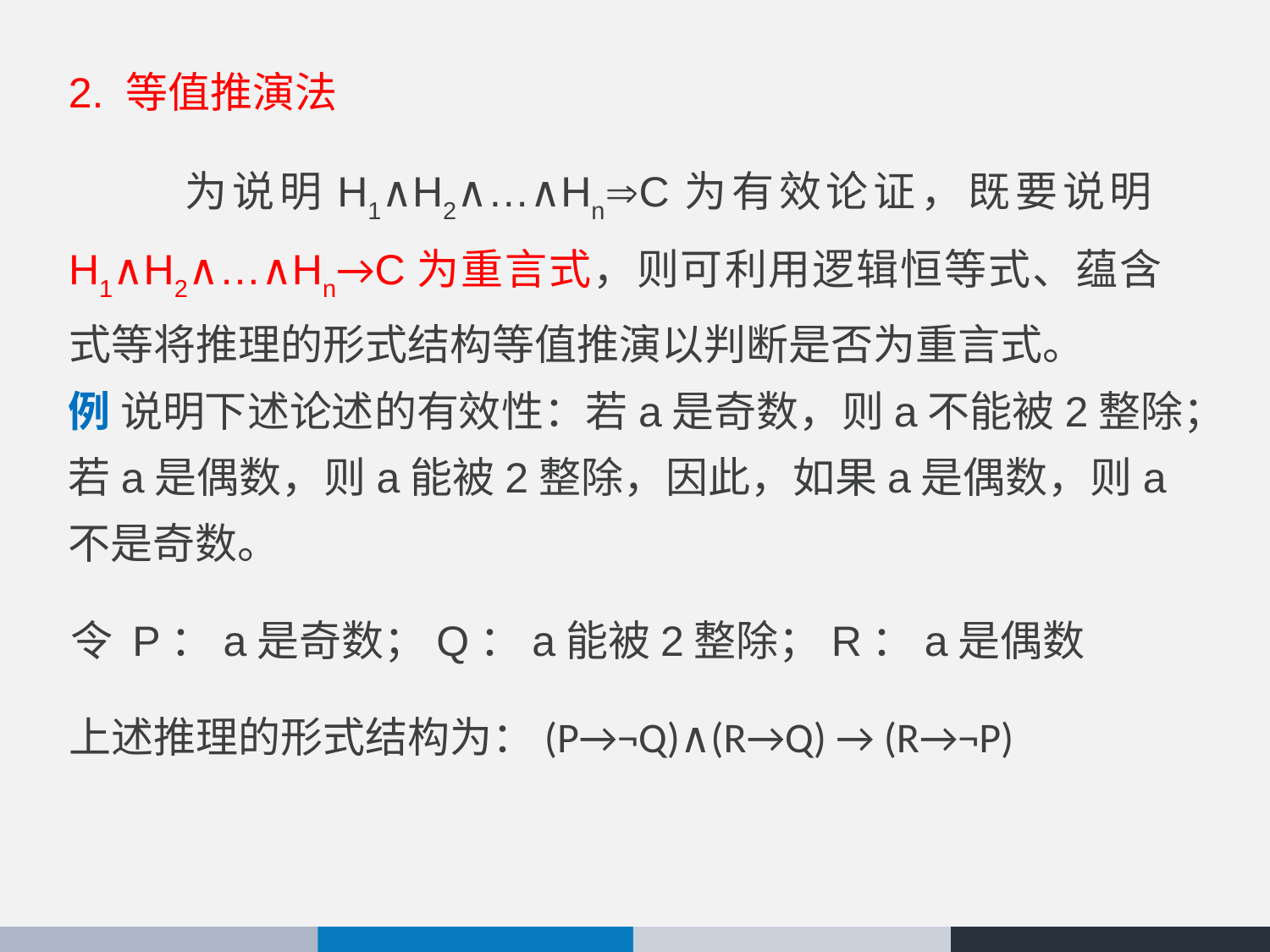

2. 等值推演法
       为说明H1∧H2∧…∧Hn⇒C为有效论证，既要说明H1∧H2∧…∧Hn→C为重言式，则可利用逻辑恒等式、蕴含式等将推理的形式结构等值推演以判断是否为重言式。
例 说明下述论述的有效性：若a是奇数，则a不能被2整除；若a是偶数，则a能被2整除，因此，如果a是偶数，则a不是奇数。
令 P：a是奇数；Q：a能被2整除；R：a是偶数
上述推理的形式结构为：(P→¬Q)∧(R→Q) → (R→¬P)